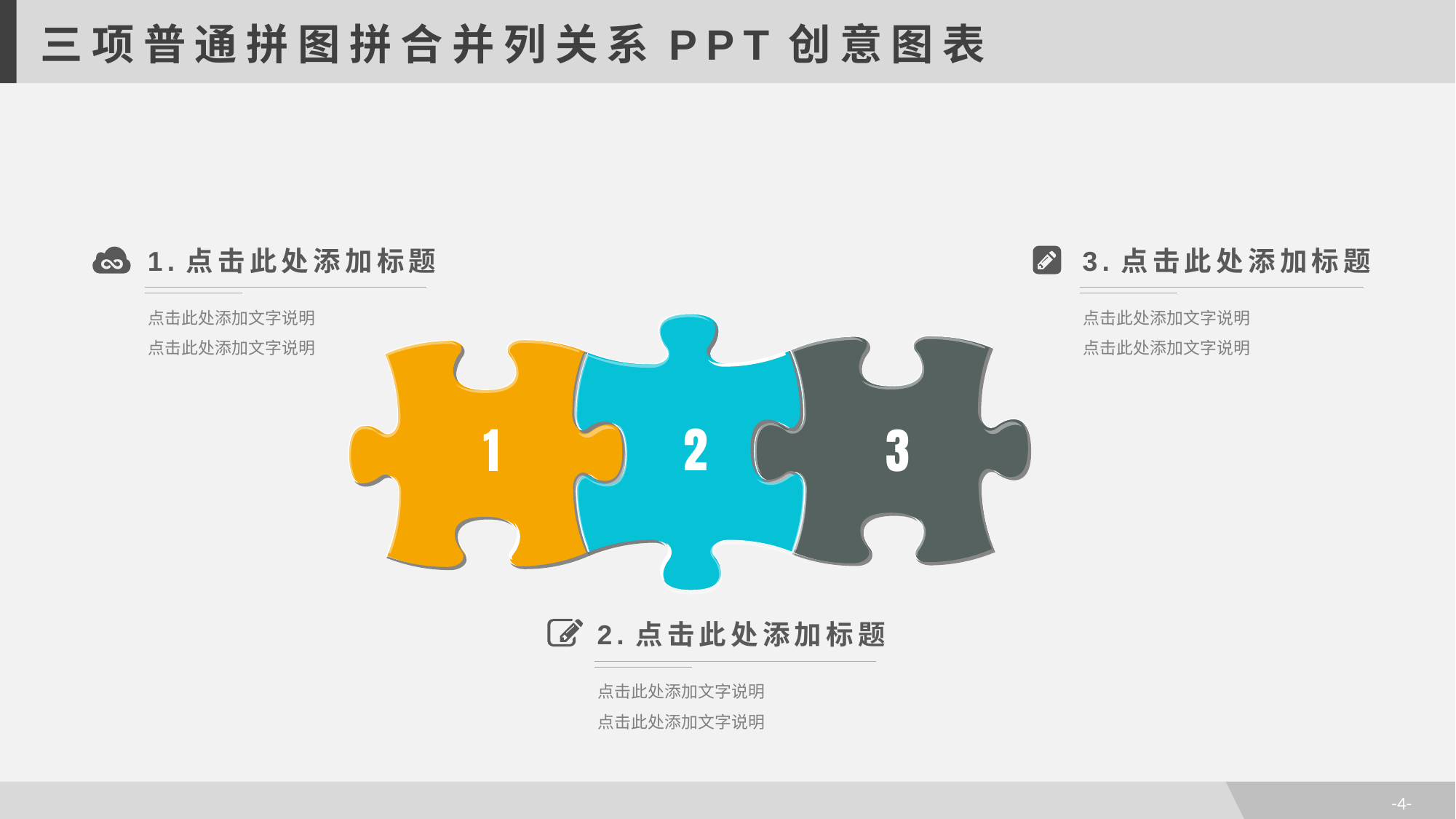

三项普通拼图拼合并列关系PPT创意图表
1.点击此处添加标题

点击此处添加文字说明
点击此处添加文字说明
3.点击此处添加标题

点击此处添加文字说明
点击此处添加文字说明

2
3
1
2.点击此处添加标题

点击此处添加文字说明
点击此处添加文字说明
-4-